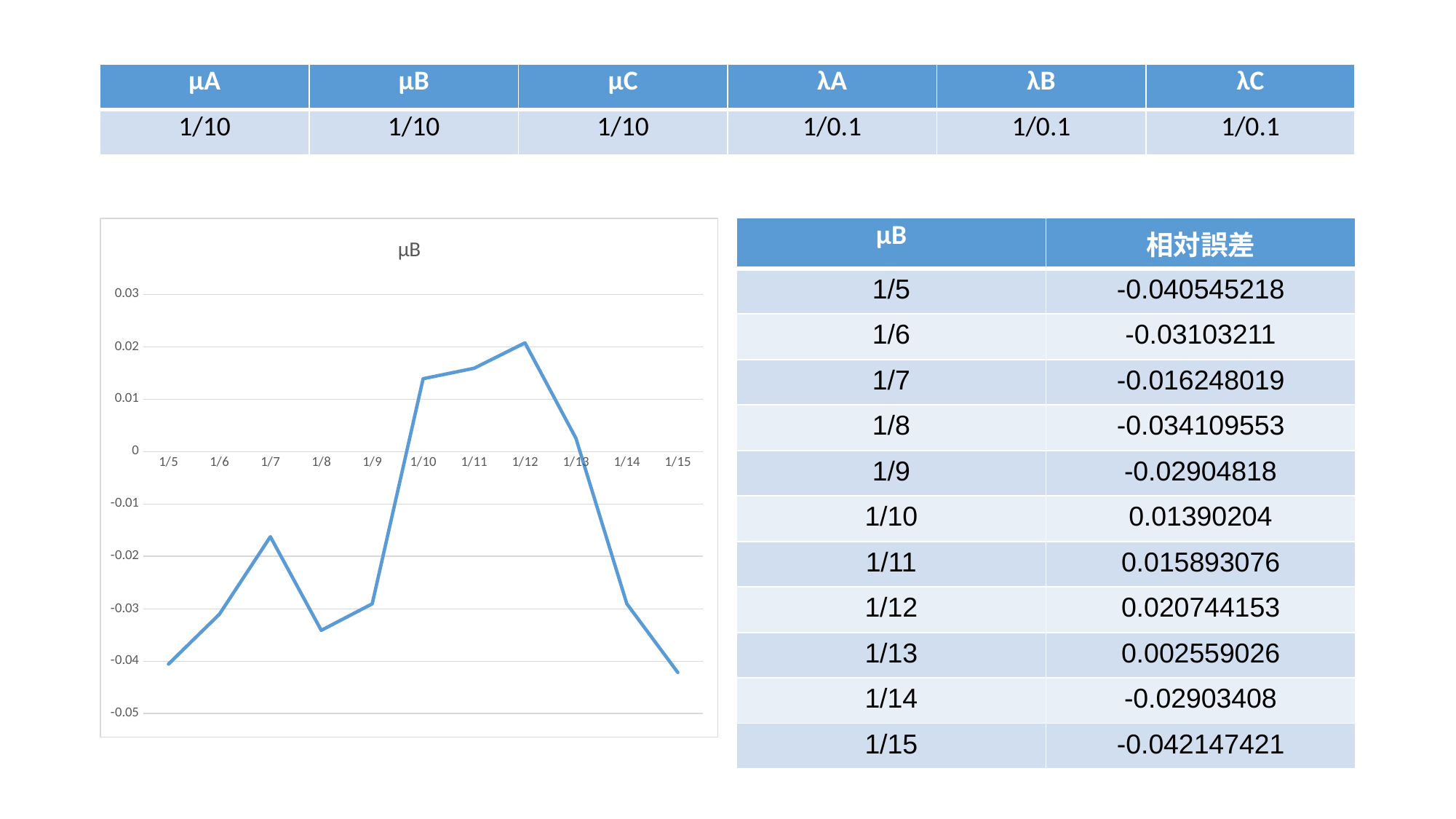

| μA | μB | μC | λA | λB | λC |
| --- | --- | --- | --- | --- | --- |
| 1/10 | 1/10 | 1/10 | 1/0.1 | 1/0.1 | 1/0.1 |

### Chart: μB

| Category |  |
|---|---|
| 1/5 | -0.0405452176683797 |
| 1/6 | -0.0310321100903298 |
| 1/7 | -0.0162480187541525 |
| 1/8 | -0.0341095529216509 |
| 1/9 | -0.0290481804385849 |
| 1/10 | 0.0139020399190258 |
| 1/11 | 0.0158930760162051 |
| 1/12 | 0.0207441525811845 |
| 1/13 | 0.00255902608264928 |
| 1/14 | -0.029034080391237 |
| 1/15 | -0.042147420968375 |
| μB | 相対誤差 |
| --- | --- |
| 1/5 | -0.040545218 |
| 1/6 | -0.03103211 |
| 1/7 | -0.016248019 |
| 1/8 | -0.034109553 |
| 1/9 | -0.02904818 |
| 1/10 | 0.01390204 |
| 1/11 | 0.015893076 |
| 1/12 | 0.020744153 |
| 1/13 | 0.002559026 |
| 1/14 | -0.02903408 |
| 1/15 | -0.042147421 |